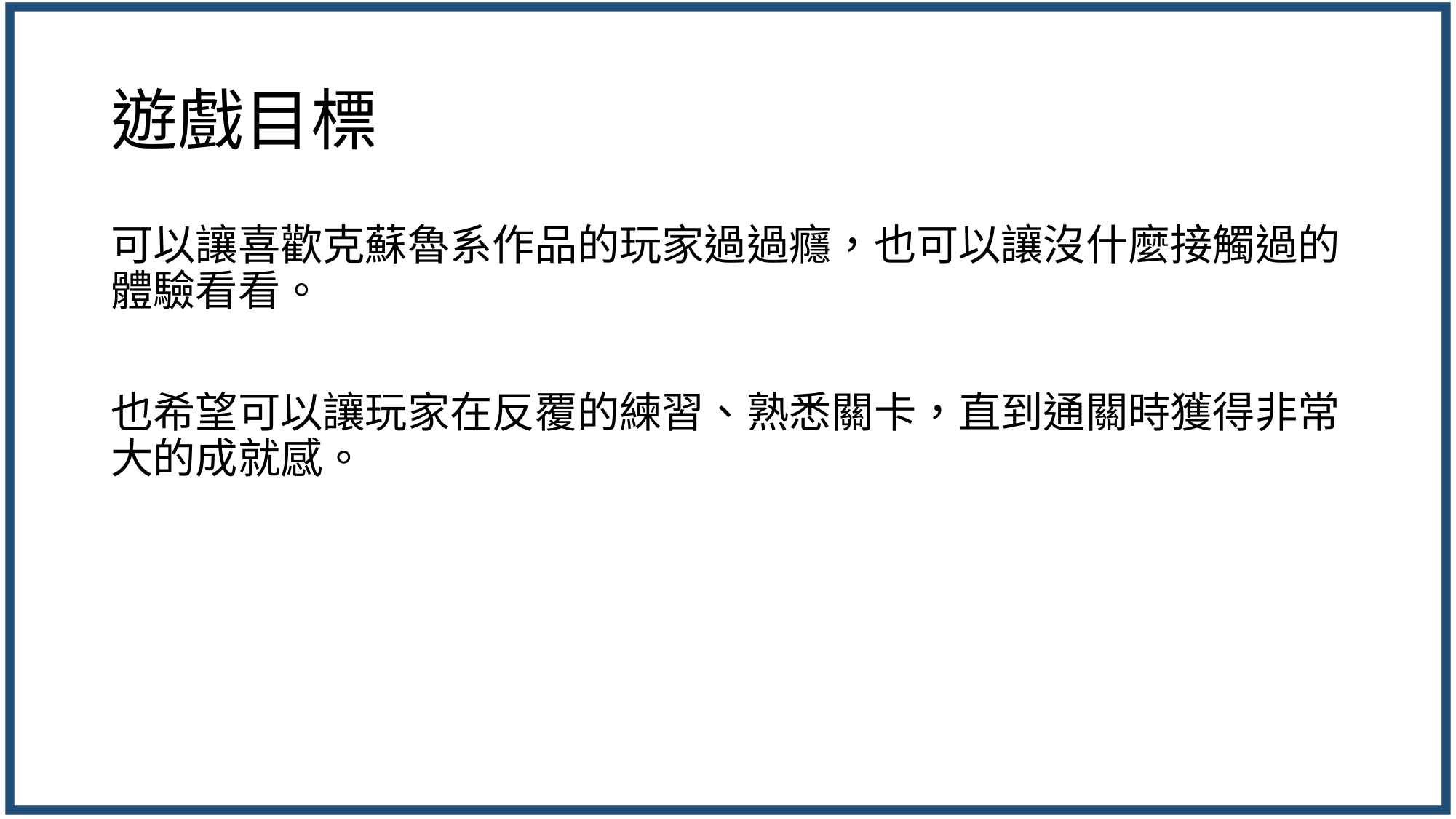

# 遊戲目標
可以讓喜歡克蘇魯系作品的玩家過過癮，也可以讓沒什麼接觸過的體驗看看。

也希望可以讓玩家在反覆的練習、熟悉關卡，直到通關時獲得非常大的成就感。